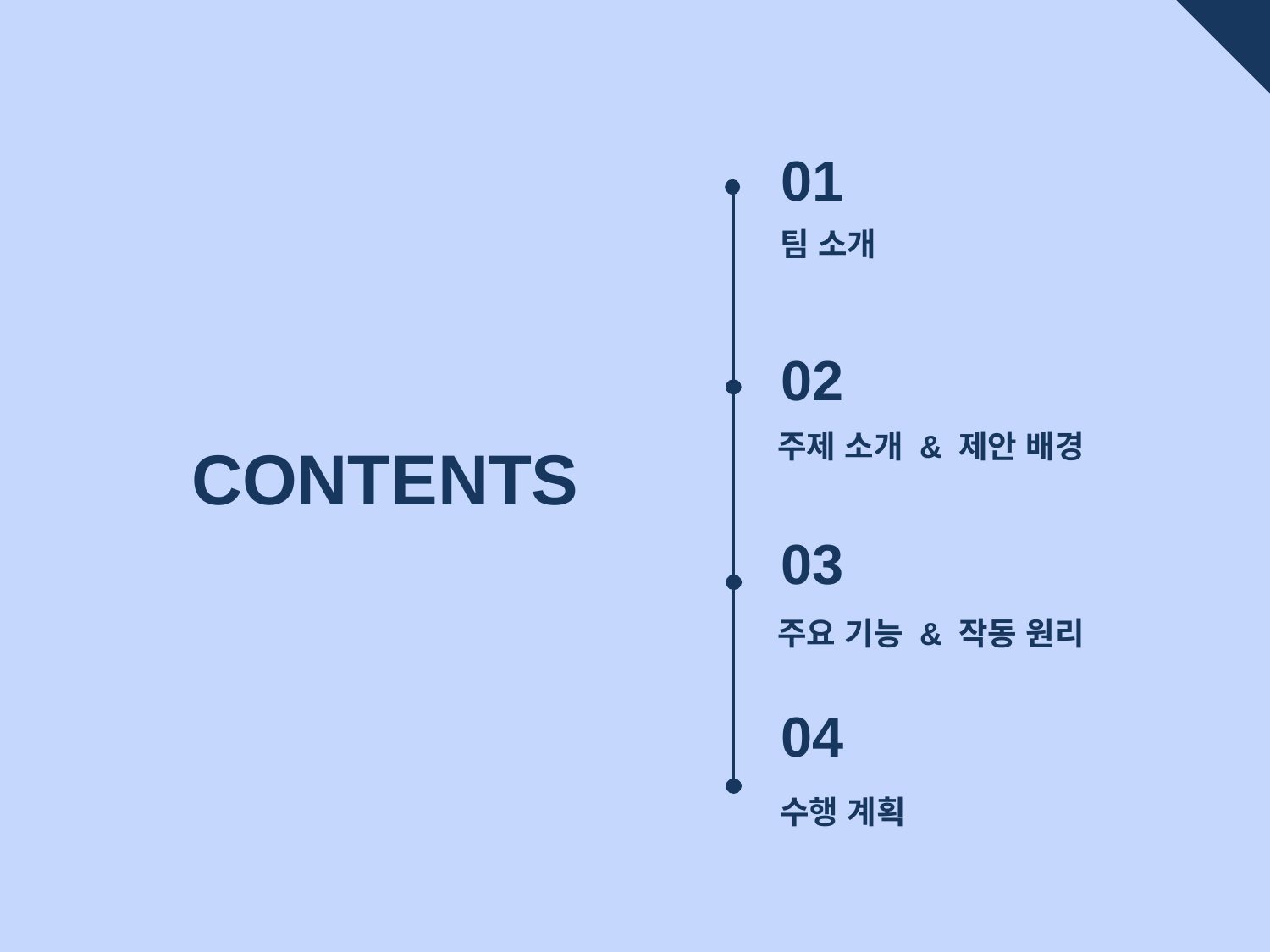

01

팀 소개

02

주제 소개 & 제안 배경

CONTENTS
03

주요 기능 & 작동 원리

04

수행 계획